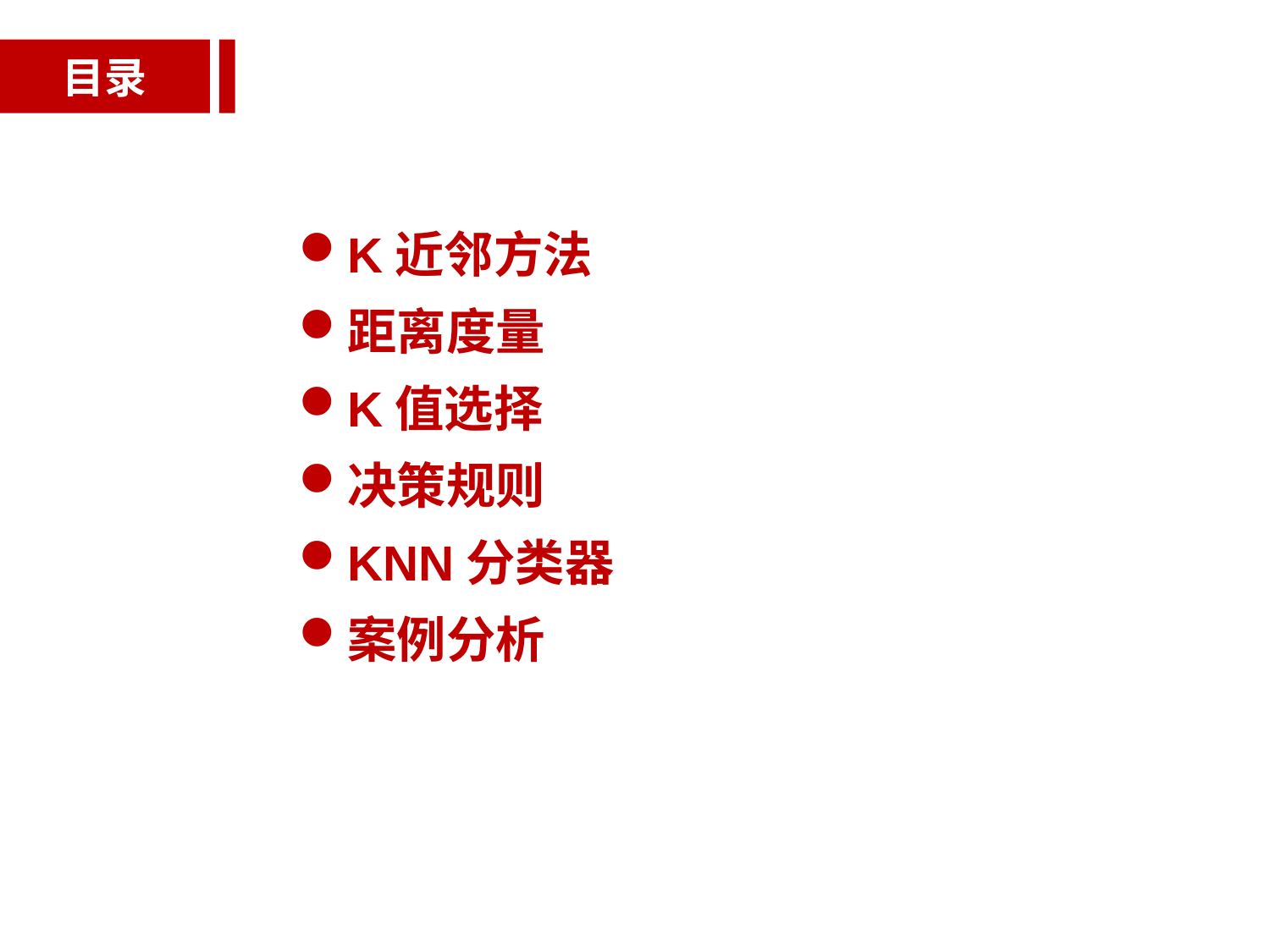

目录

K近邻方法
距离度量
K值选择
决策规则
KNN分类器
案例分析